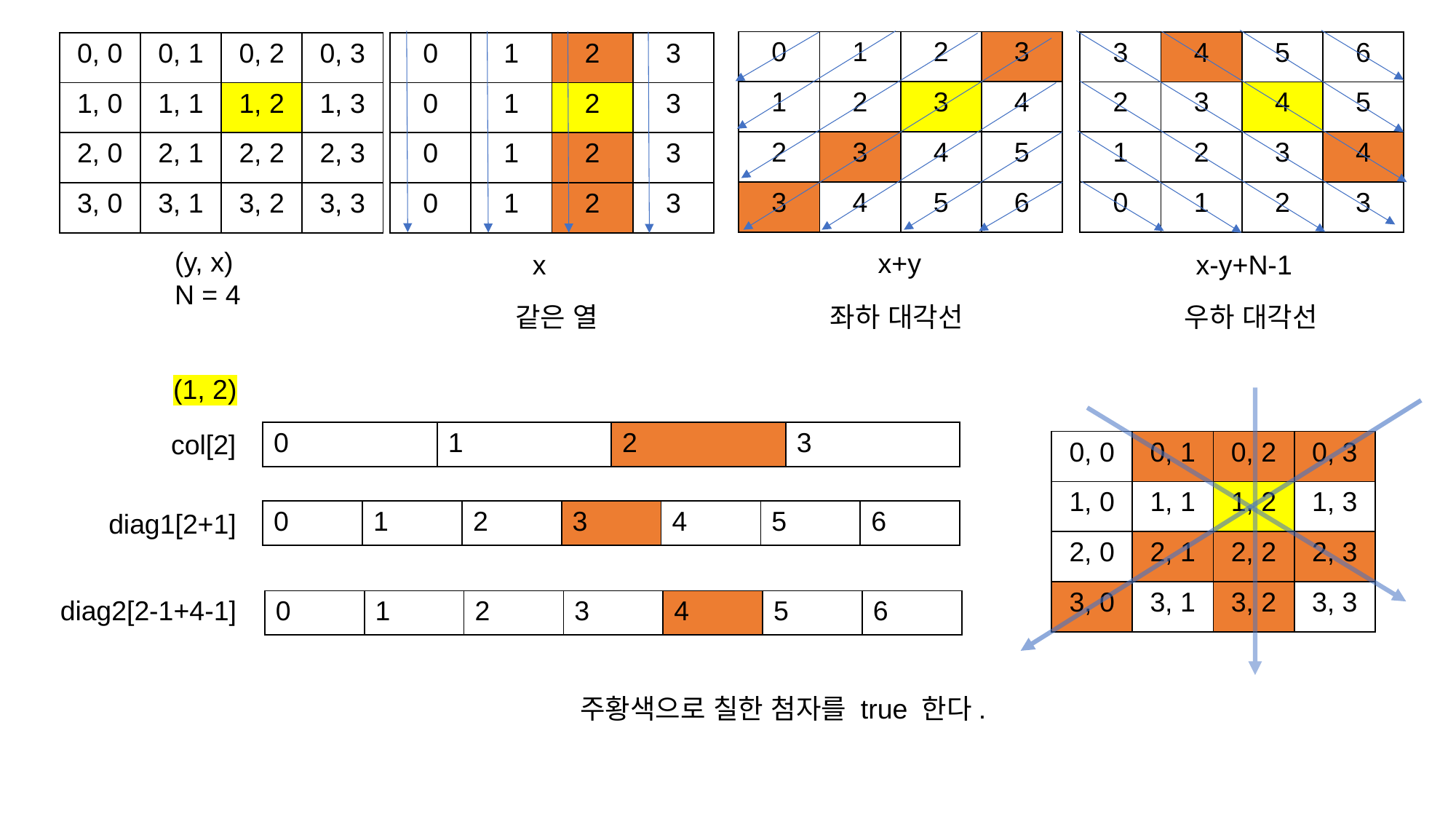

| 0 | 1 | 2 | 3 |
| --- | --- | --- | --- |
| 1 | 2 | 3 | 4 |
| 2 | 3 | 4 | 5 |
| 3 | 4 | 5 | 6 |
| 3 | 4 | 5 | 6 |
| --- | --- | --- | --- |
| 2 | 3 | 4 | 5 |
| 1 | 2 | 3 | 4 |
| 0 | 1 | 2 | 3 |
| 0, 0 | 0, 1 | 0, 2 | 0, 3 |
| --- | --- | --- | --- |
| 1, 0 | 1, 1 | 1, 2 | 1, 3 |
| 2, 0 | 2, 1 | 2, 2 | 2, 3 |
| 3, 0 | 3, 1 | 3, 2 | 3, 3 |
| 0 | 1 | 2 | 3 |
| --- | --- | --- | --- |
| 0 | 1 | 2 | 3 |
| 0 | 1 | 2 | 3 |
| 0 | 1 | 2 | 3 |
(y, x)
N = 4
x+y
x
x-y+N-1
우하 대각선
같은 열
좌하 대각선
(1, 2)
col[2]
| 0 | 1 | 2 | 3 |
| --- | --- | --- | --- |
| 0, 0 | 0, 1 | 0, 2 | 0, 3 |
| --- | --- | --- | --- |
| 1, 0 | 1, 1 | 1, 2 | 1, 3 |
| 2, 0 | 2, 1 | 2, 2 | 2, 3 |
| 3, 0 | 3, 1 | 3, 2 | 3, 3 |
diag1[2+1]
| 0 | 1 | 2 | 3 | 4 | 5 | 6 |
| --- | --- | --- | --- | --- | --- | --- |
diag2[2-1+4-1]
| 0 | 1 | 2 | 3 | 4 | 5 | 6 |
| --- | --- | --- | --- | --- | --- | --- |
주황색으로 칠한 첨자를 true 한다.